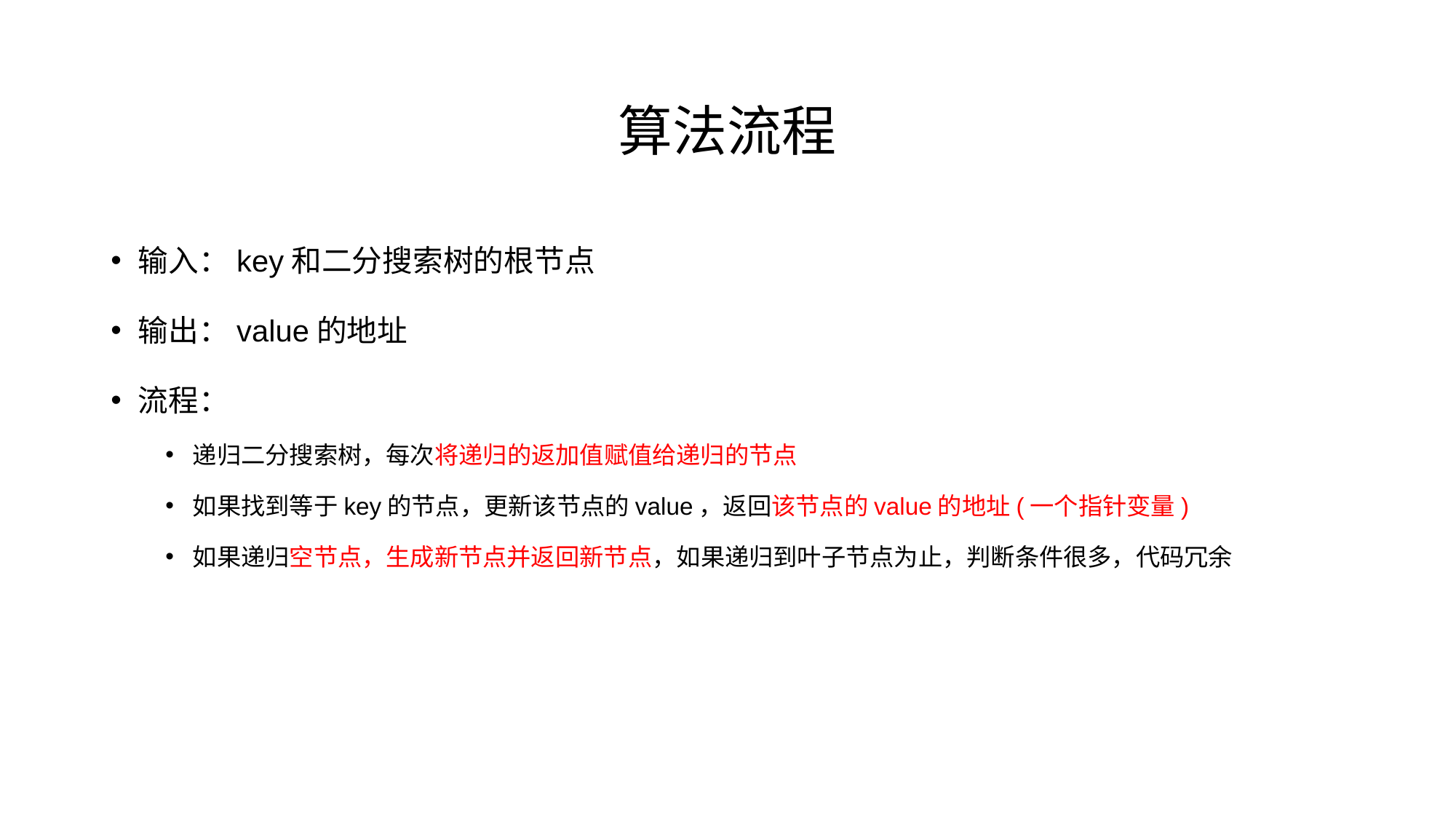

# 算法流程
输入：key和二分搜索树的根节点
输出：value的地址
流程：
递归二分搜索树，每次将递归的返加值赋值给递归的节点
如果找到等于key的节点，更新该节点的value，返回该节点的value的地址(一个指针变量)
如果递归空节点，生成新节点并返回新节点，如果递归到叶子节点为止，判断条件很多，代码冗余